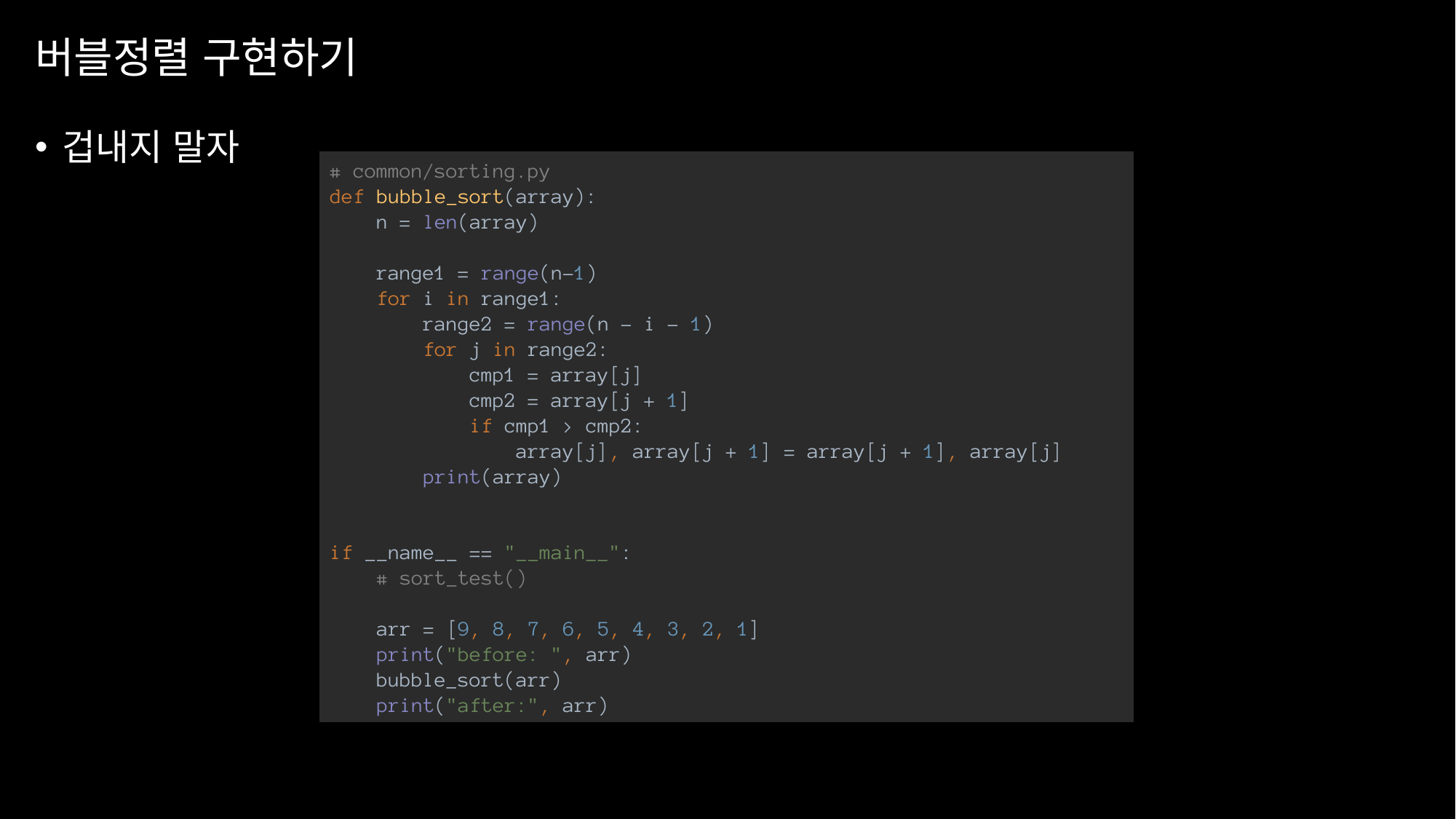

# 버블정렬 구현하기
겁내지 말자
# common/sorting.py def bubble_sort(array): n = len(array) range1 = range(n-1) for i in range1: range2 = range(n - i - 1) for j in range2: cmp1 = array[j] cmp2 = array[j + 1] if cmp1 > cmp2: array[j], array[j + 1] = array[j + 1], array[j] print(array) if __name__ == "__main__": # sort_test() arr = [9, 8, 7, 6, 5, 4, 3, 2, 1] print("before: ", arr) bubble_sort(arr) print("after:", arr)